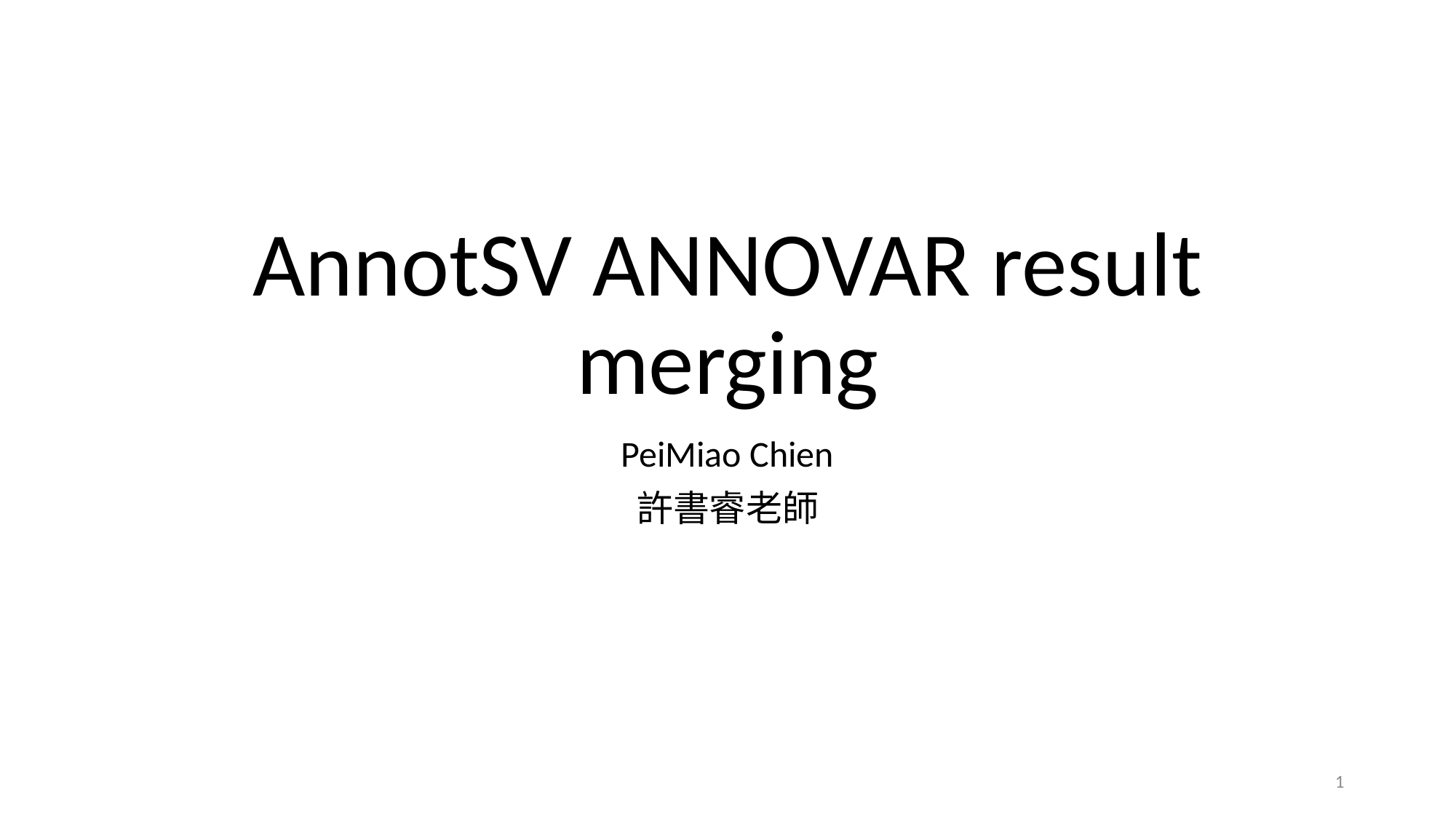

# AnnotSV ANNOVAR result merging
PeiMiao Chien
許書睿老師
1